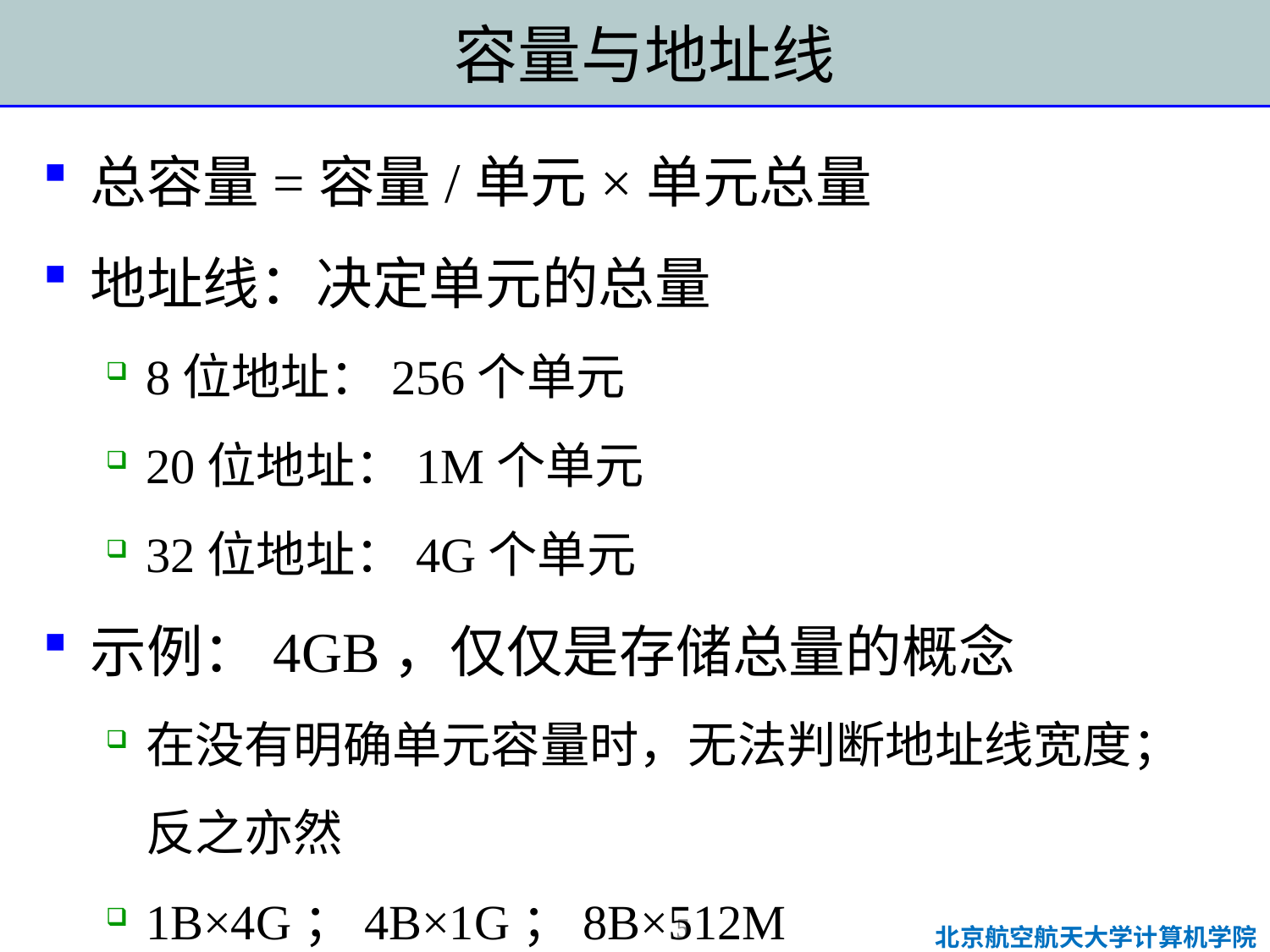

# 容量与地址线
总容量=容量/单元×单元总量
地址线：决定单元的总量
8位地址：256个单元
20位地址：1M个单元
32位地址：4G个单元
示例：4GB，仅仅是存储总量的概念
在没有明确单元容量时，无法判断地址线宽度；反之亦然
1B×4G；4B×1G；8B×512M
5